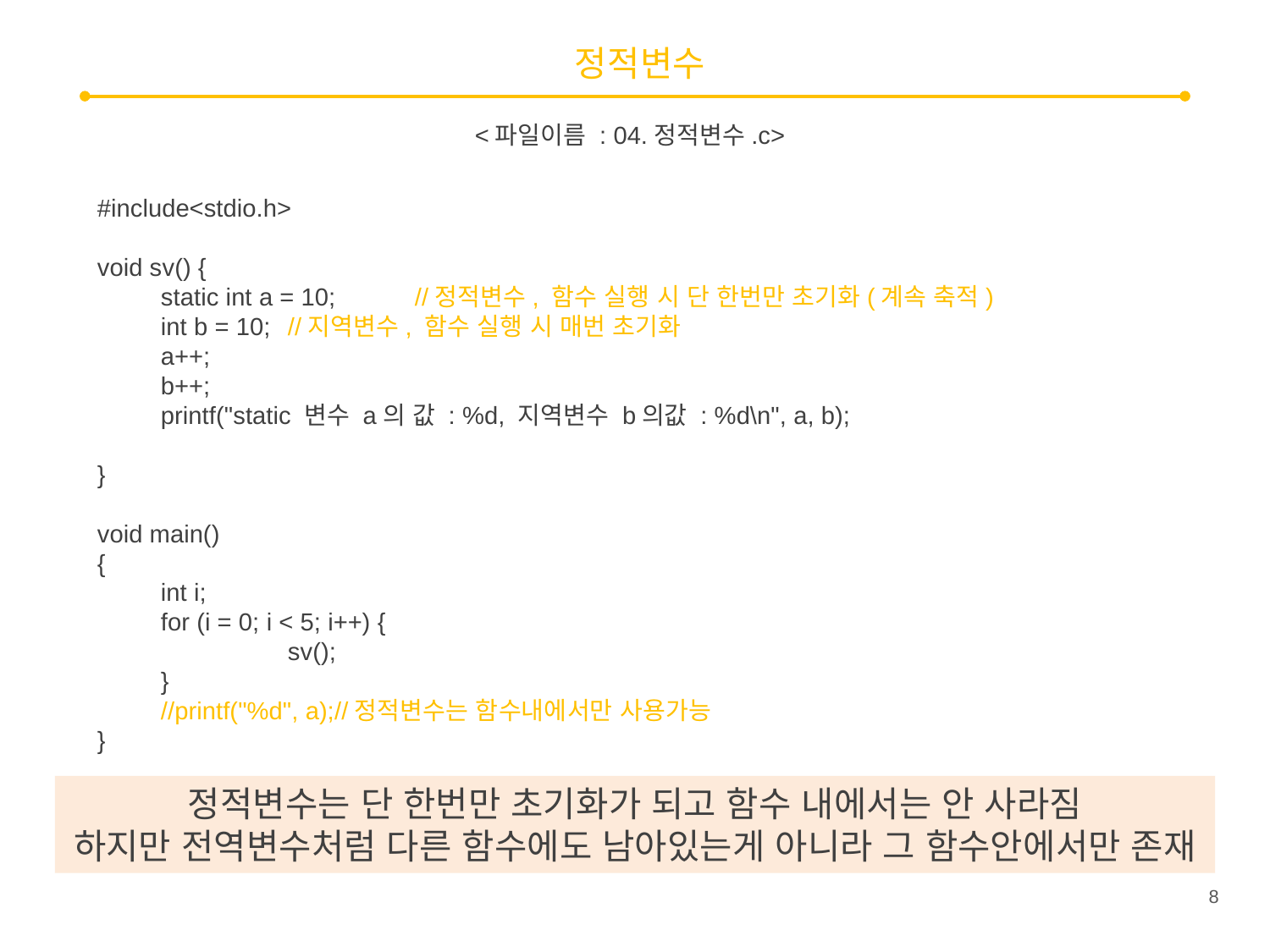

# 정적변수
<파일이름 : 04.정적변수.c>
#include<stdio.h>

void sv() {
static int a = 10;	//정적변수, 함수 실행 시 단 한번만 초기화(계속 축적)
int b = 10;	//지역변수, 함수 실행 시 매번 초기화
a++;
b++;
printf("static 변수 a의 값 : %d, 지역변수 b의값 : %d\n", a, b);

}

void main()
{
int i;
for (i = 0; i < 5; i++) {
	sv();
}
//printf("%d", a);//정적변수는 함수내에서만 사용가능
}
정적변수는 단 한번만 초기화가 되고 함수 내에서는 안 사라짐
하지만 전역변수처럼 다른 함수에도 남아있는게 아니라 그 함수안에서만 존재